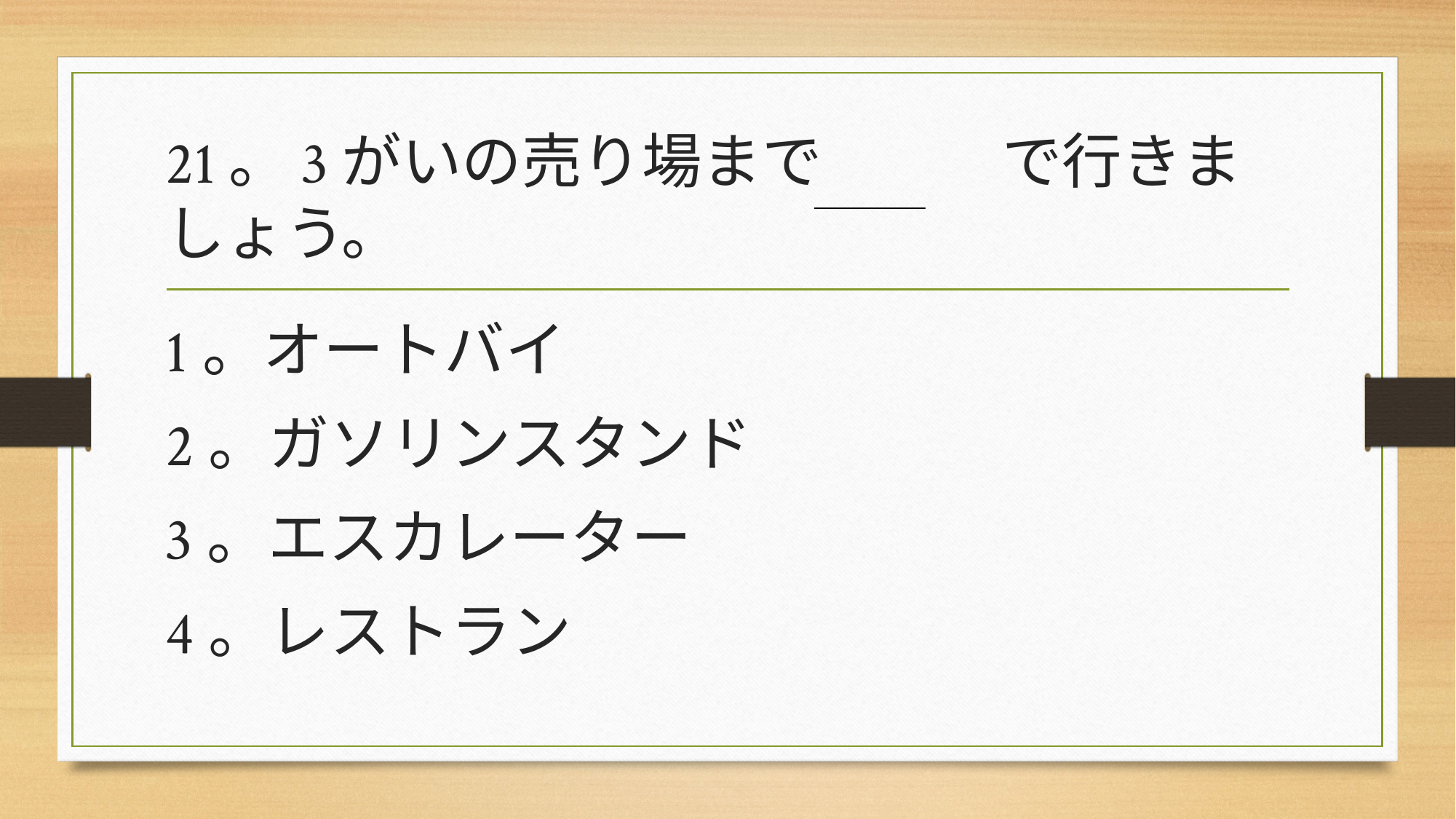

# 21。3がいの売り場まで　　　で行きましょう。
1。オートバイ
2。ガソリンスタンド
3。エスカレーター
4。レストラン